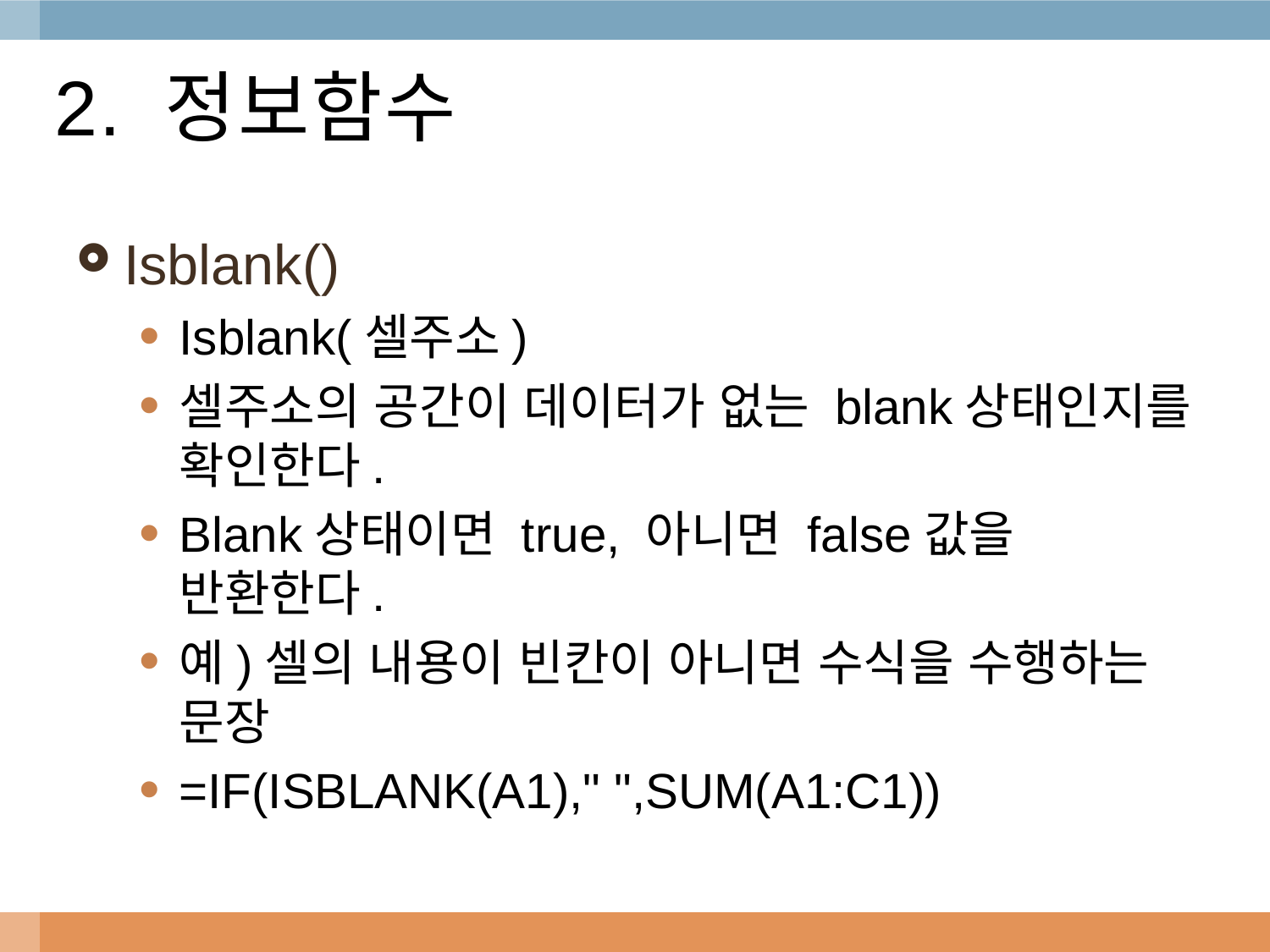

# 2. 정보함수
Isblank()
Isblank(셀주소)
셀주소의 공간이 데이터가 없는 blank상태인지를 확인한다.
Blank상태이면 true, 아니면 false값을 반환한다.
예)셀의 내용이 빈칸이 아니면 수식을 수행하는 문장
=IF(ISBLANK(A1)," ",SUM(A1:C1))